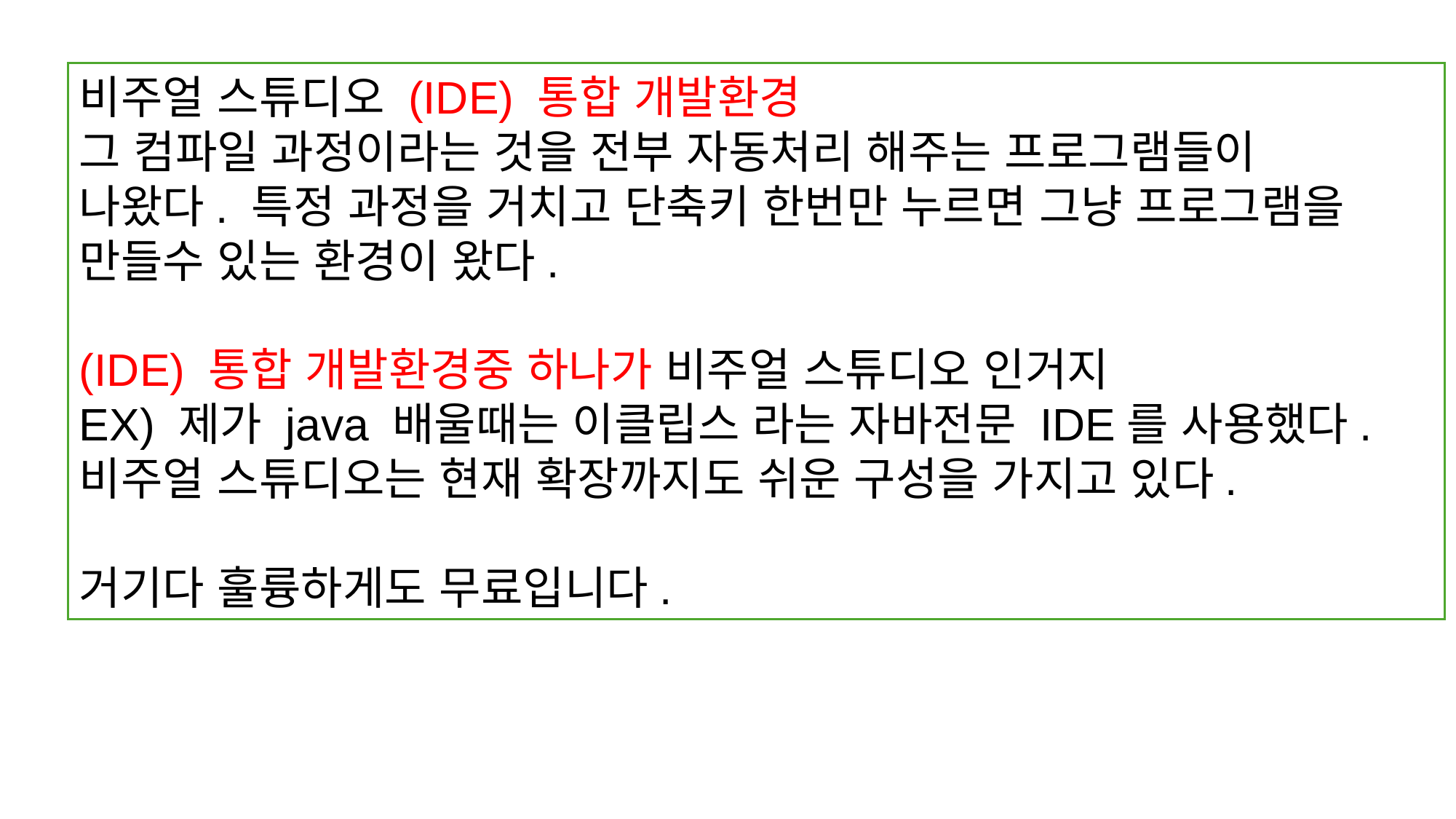

비주얼 스튜디오 (IDE) 통합 개발환경
그 컴파일 과정이라는 것을 전부 자동처리 해주는 프로그램들이
나왔다. 특정 과정을 거치고 단축키 한번만 누르면 그냥 프로그램을 만들수 있는 환경이 왔다.

(IDE) 통합 개발환경중 하나가 비주얼 스튜디오 인거지
EX) 제가 java 배울때는 이클립스 라는 자바전문 IDE를 사용했다.
비주얼 스튜디오는 현재 확장까지도 쉬운 구성을 가지고 있다.

거기다 훌륭하게도 무료입니다.